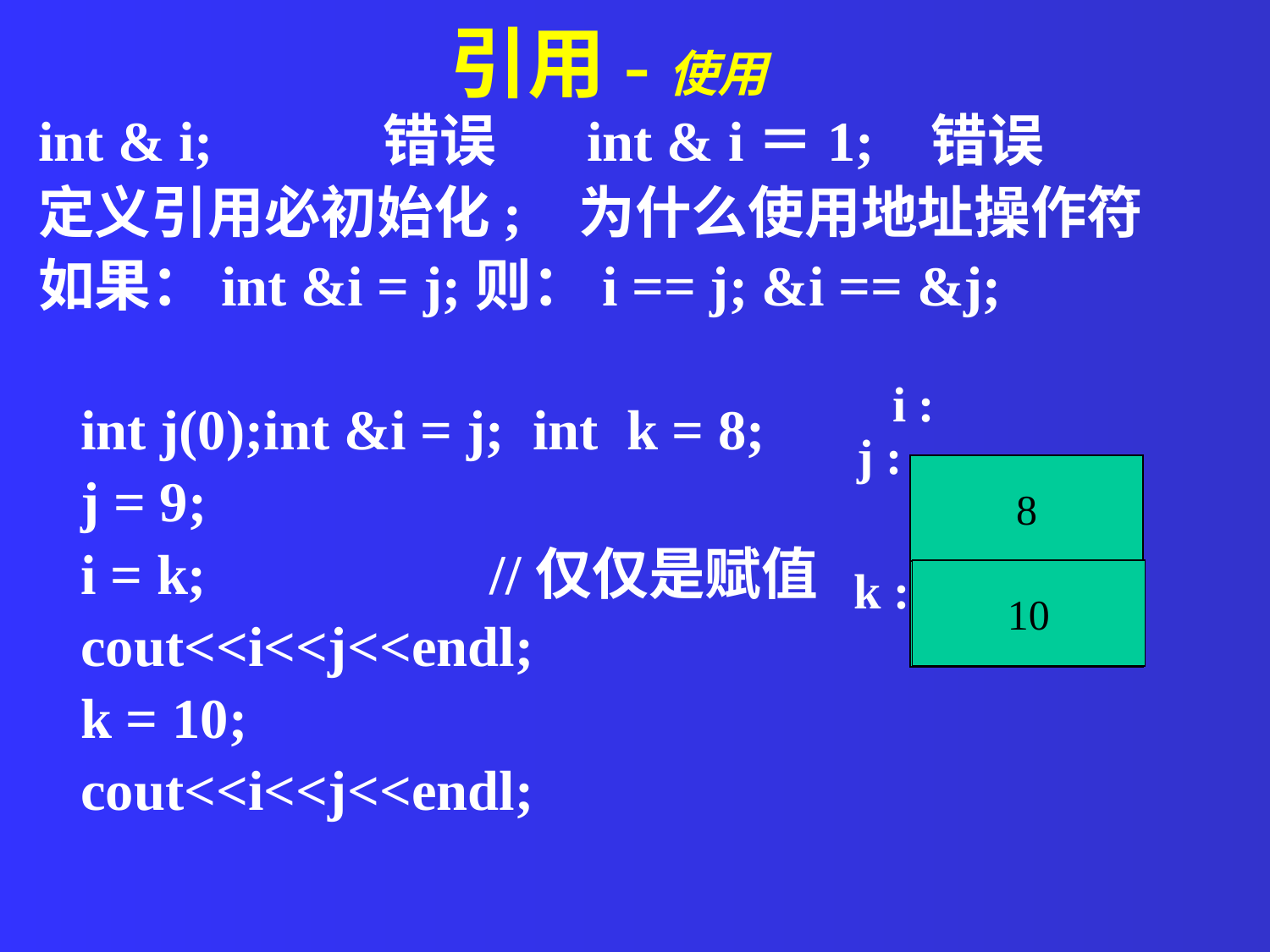

引用-使用
int & i;           错误      int & i＝1;   错误
定义引用必初始化;   为什么使用地址操作符
如果：int &i = j;则：i == j; &i == &j;

   int j(0);int &i = j;  int  k = 8;
   j = 9;
   i = k;                    //仅仅是赋值
   cout<<i<<j<<endl;
   k = 10;
   cout<<i<<j<<endl;
i :
j :
0
8
k :
8
10